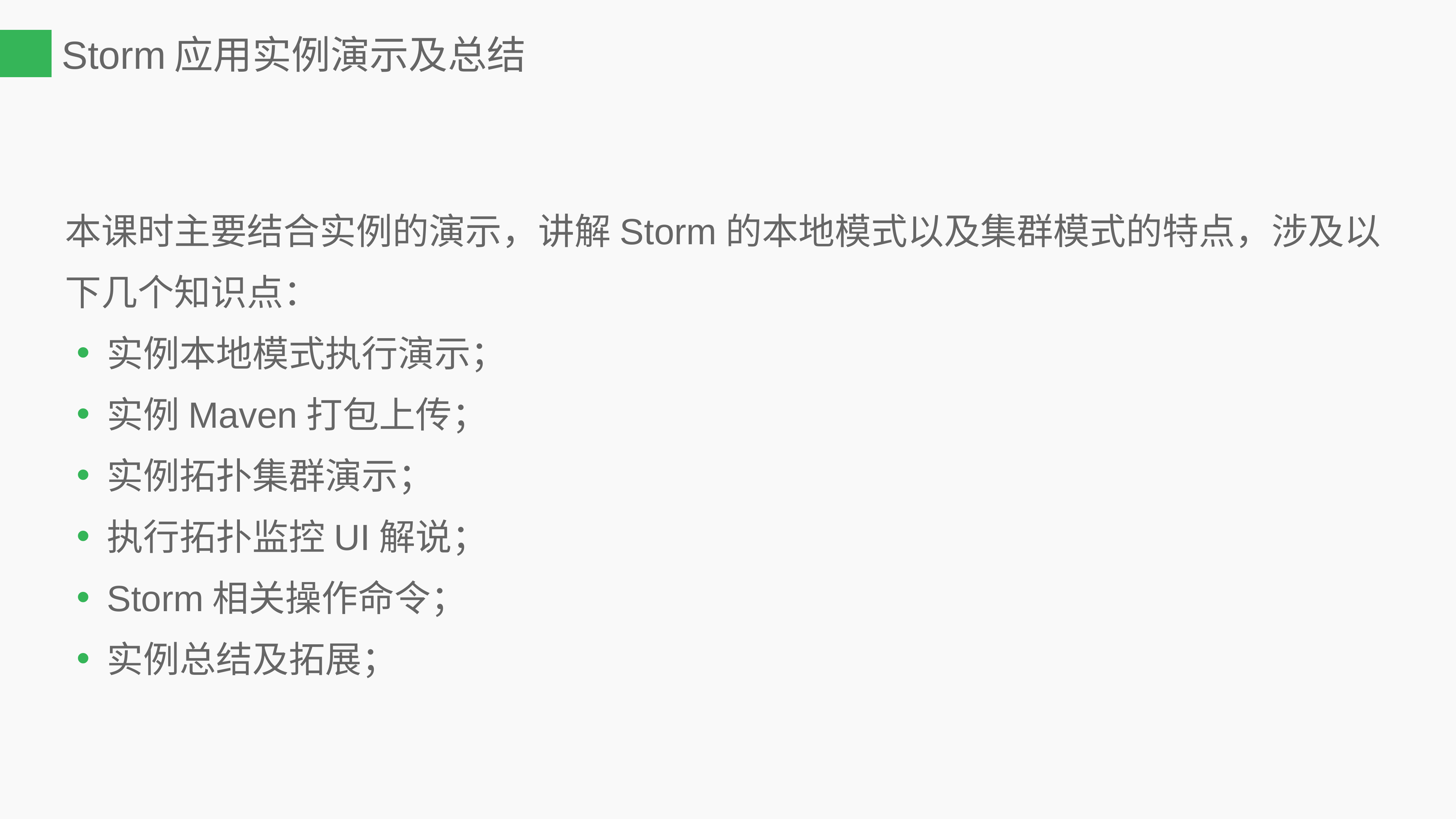

# Storm应用实例演示及总结
本课时主要结合实例的演示，讲解Storm的本地模式以及集群模式的特点，涉及以下几个知识点：
实例本地模式执行演示；
实例Maven打包上传；
实例拓扑集群演示；
执行拓扑监控UI解说；
Storm相关操作命令；
实例总结及拓展；